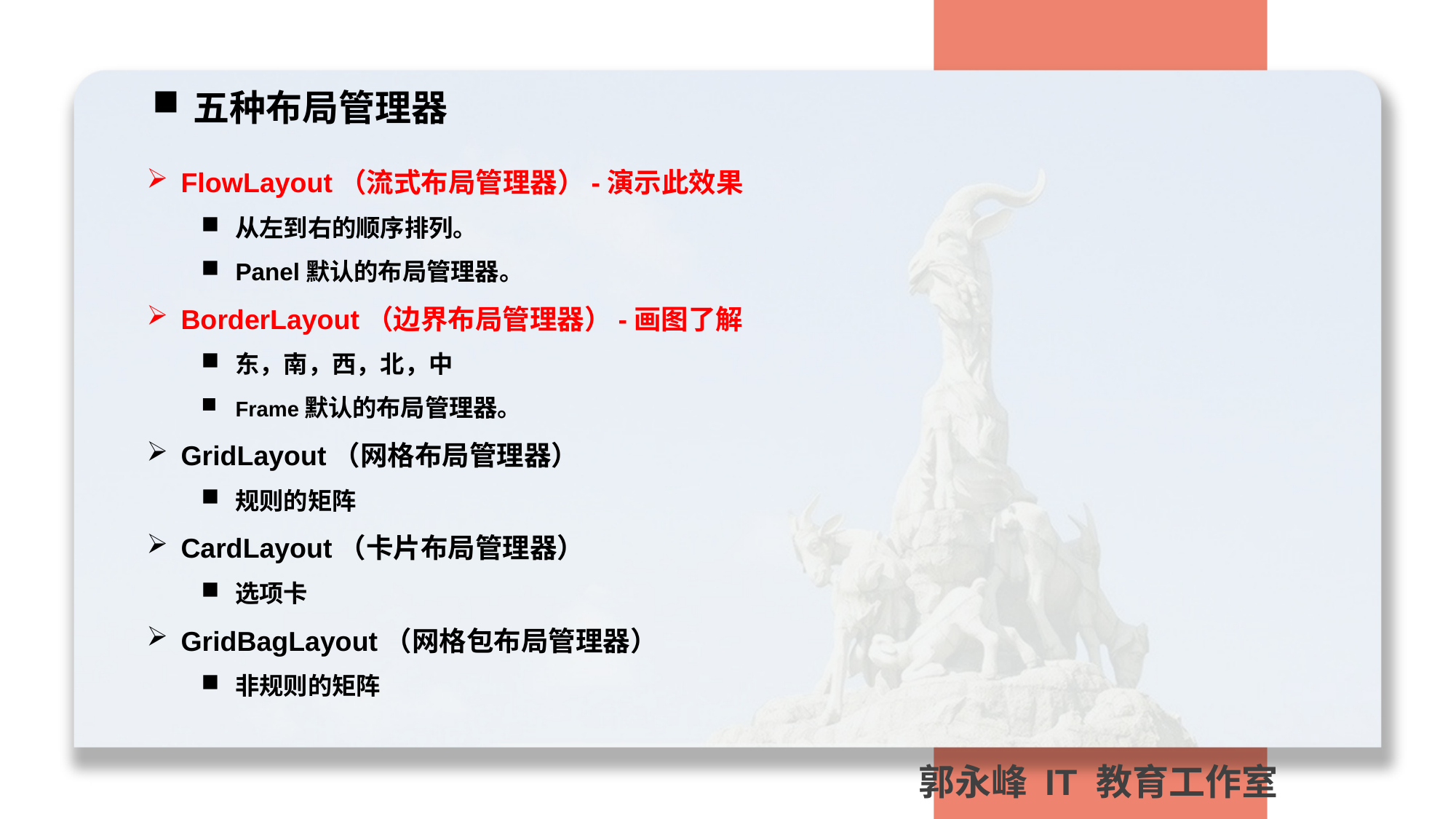

五种布局管理器
FlowLayout（流式布局管理器）-演示此效果
从左到右的顺序排列。
Panel默认的布局管理器。
BorderLayout（边界布局管理器）-画图了解
东，南，西，北，中
Frame默认的布局管理器。
GridLayout（网格布局管理器）
规则的矩阵
CardLayout（卡片布局管理器）
选项卡
GridBagLayout（网格包布局管理器）
非规则的矩阵